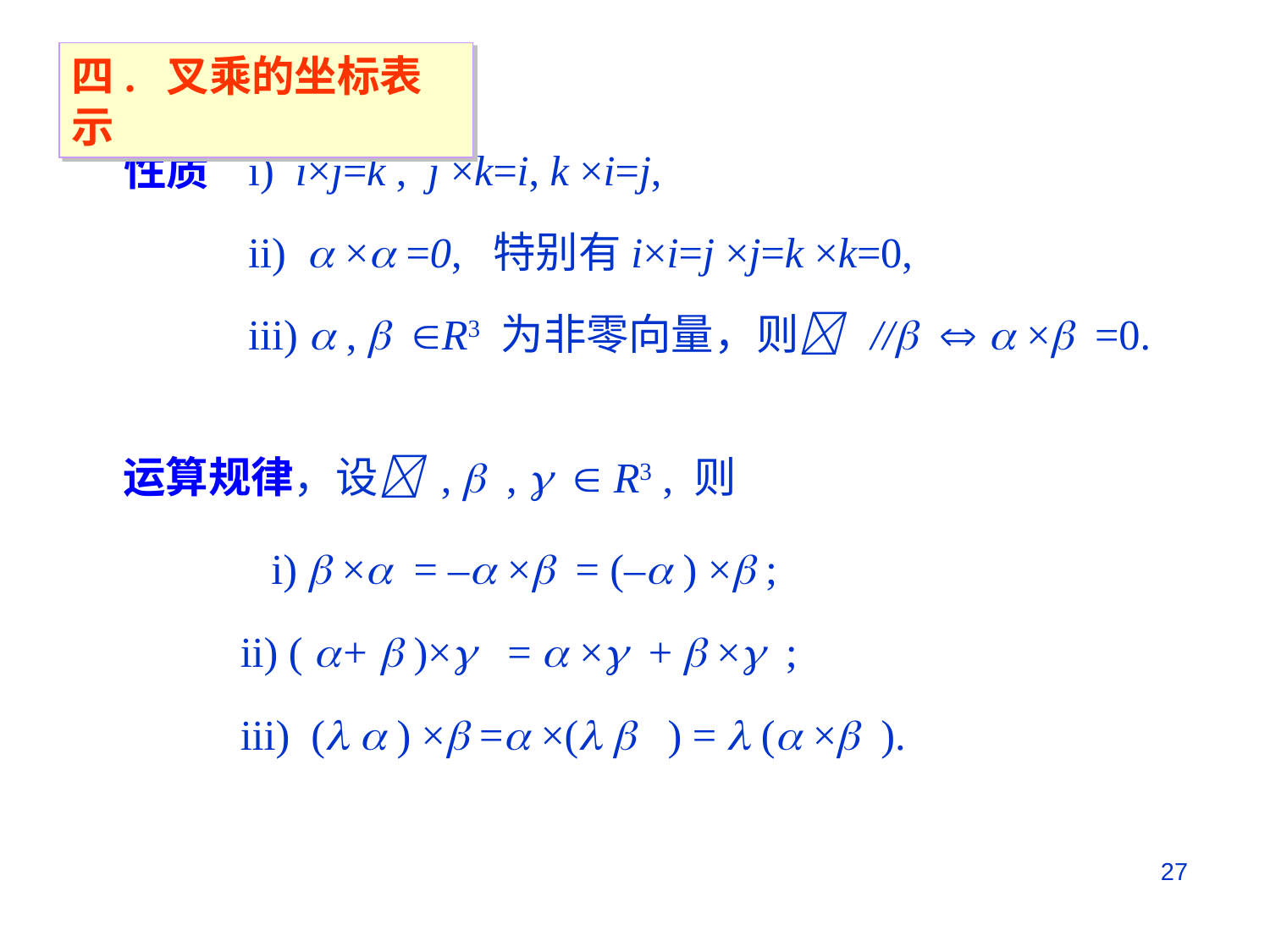

四.  叉乘的坐标表示
性质
i)  i×j=k ,  j ×k=i, k ×i=j,
ii)  α ×α =0,  特别有i×i=j ×j=k ×k=0,
iii) α , β  ∈R3 为非零向量，则α  //β  ⇔ α ×β  =0.
运算规律，设α , β  , γ  ∈ R3 , 则
i) β ×α  = –α ×β  = (–α ) ×β ;
ii) ( α+ β )×γ   = α ×γ  + β ×γ  ;
iii)  (λ α ) ×β =α ×(λ β   ) = λ (α ×β  ).
27